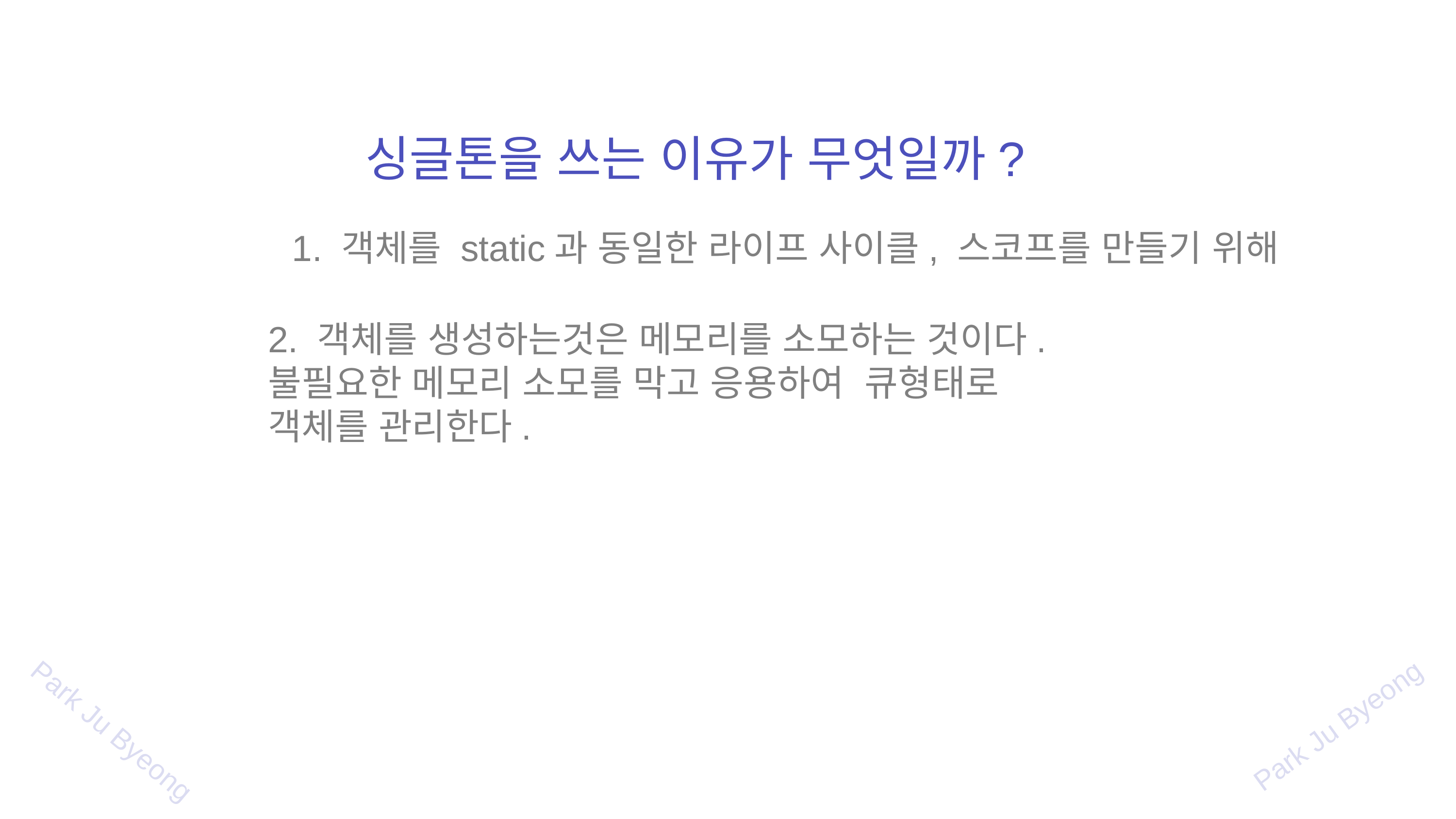

싱글톤을 쓰는 이유가 무엇일까?
1. 객체를 static과 동일한 라이프 사이클, 스코프를 만들기 위해
2. 객체를 생성하는것은 메모리를 소모하는 것이다.
불필요한 메모리 소모를 막고 응용하여  큐형태로
객체를 관리한다.